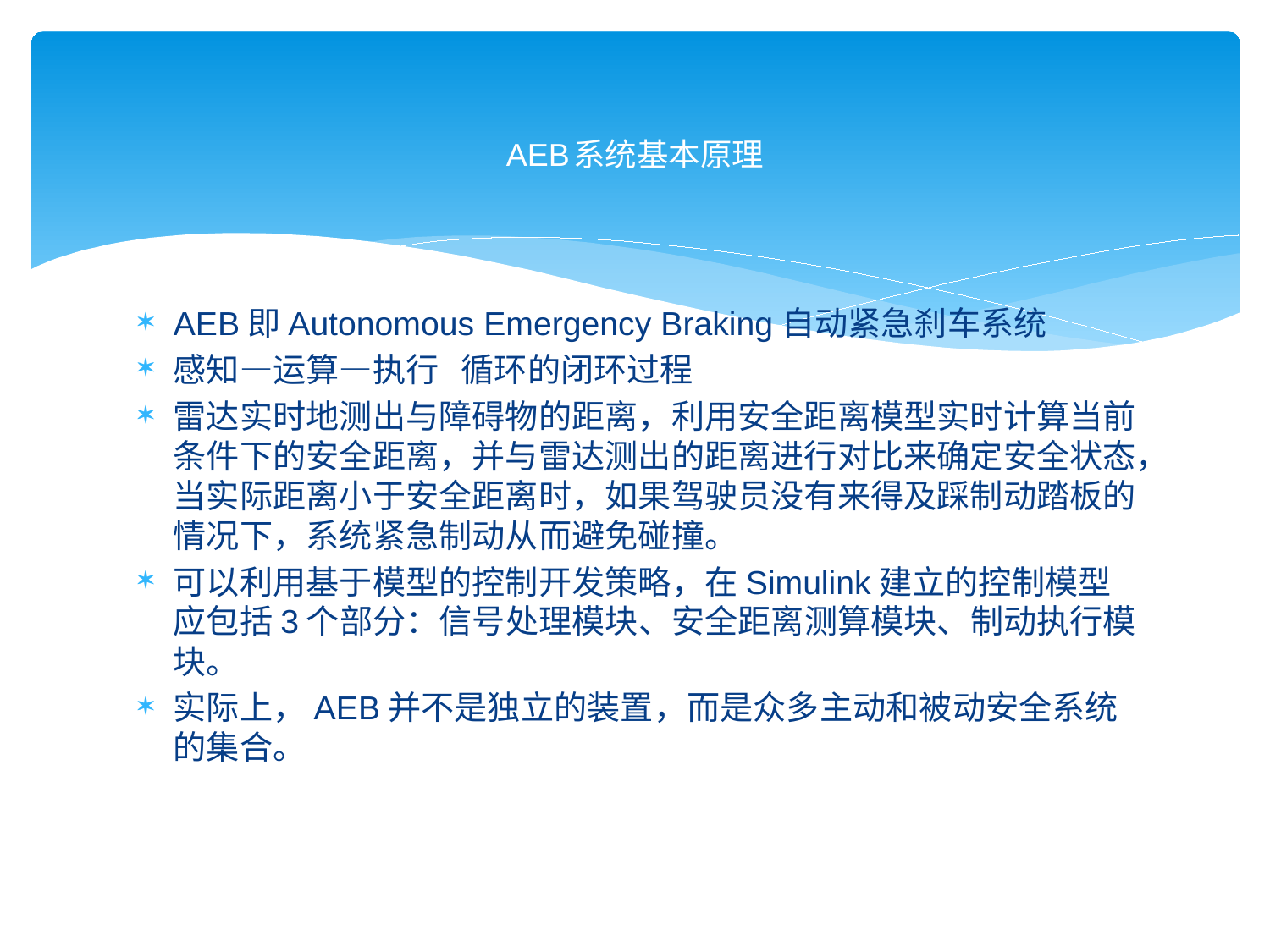

# AEB系统基本原理
AEB即Autonomous Emergency Braking自动紧急刹车系统
感知—运算—执行   循环的闭环过程
雷达实时地测出与障碍物的距离，利用安全距离模型实时计算当前条件下的安全距离，并与雷达测出的距离进行对比来确定安全状态，当实际距离小于安全距离时，如果驾驶员没有来得及踩制动踏板的情况下，系统紧急制动从而避免碰撞。
可以利用基于模型的控制开发策略，在Simulink建立的控制模型应包括3个部分：信号处理模块、安全距离测算模块、制动执行模块。
实际上，AEB并不是独立的装置，而是众多主动和被动安全系统的集合。